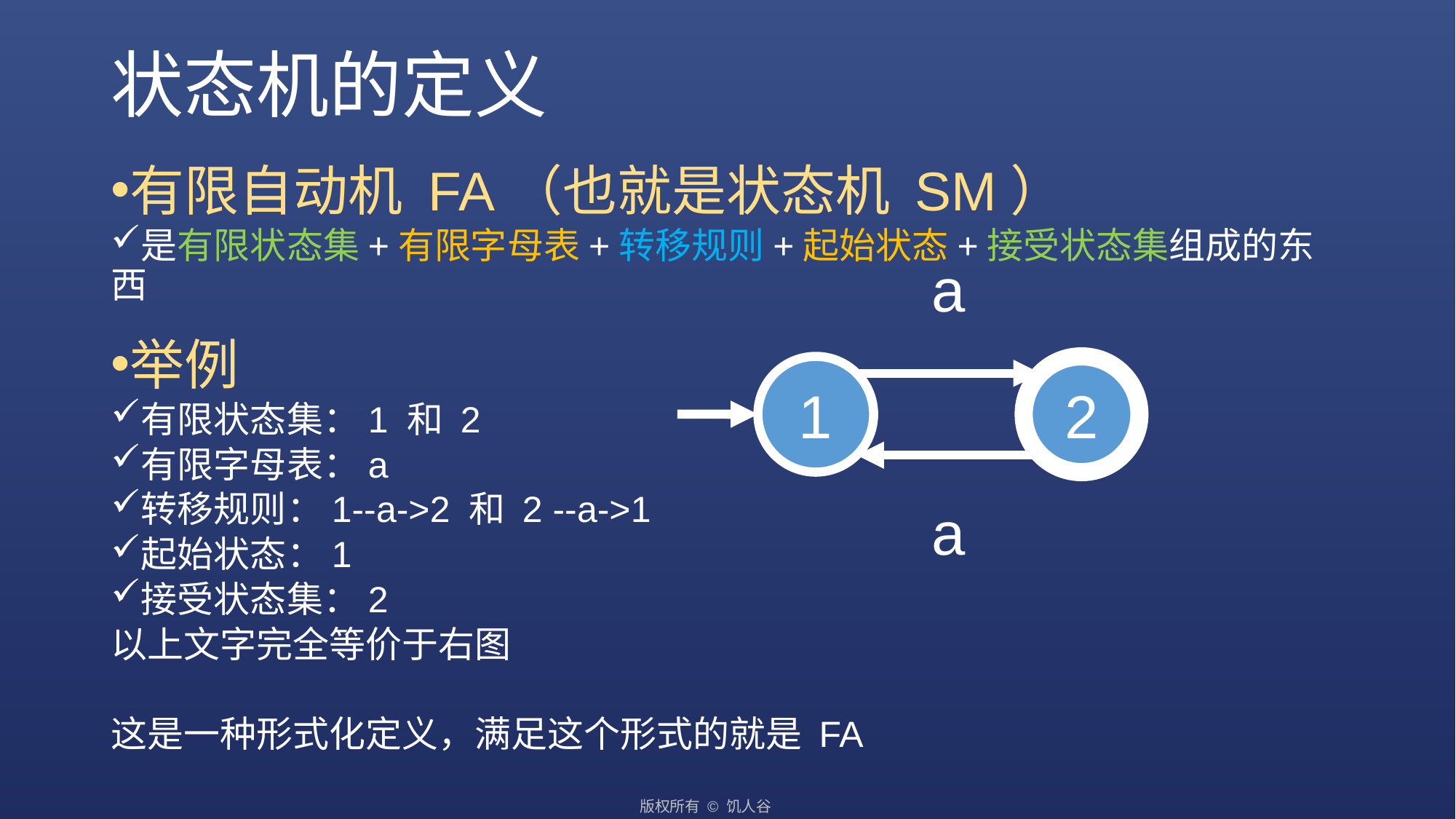

# 状态机的定义
有限自动机 FA（也就是状态机 SM）
是有限状态集+有限字母表+转移规则+起始状态+接受状态集组成的东西
举例
有限状态集：1 和 2
有限字母表：a
转移规则：1--a->2 和 2 --a->1
起始状态：1
接受状态集：2
以上文字完全等价于右图

这是一种形式化定义，满足这个形式的就是 FA
a
2
1
a